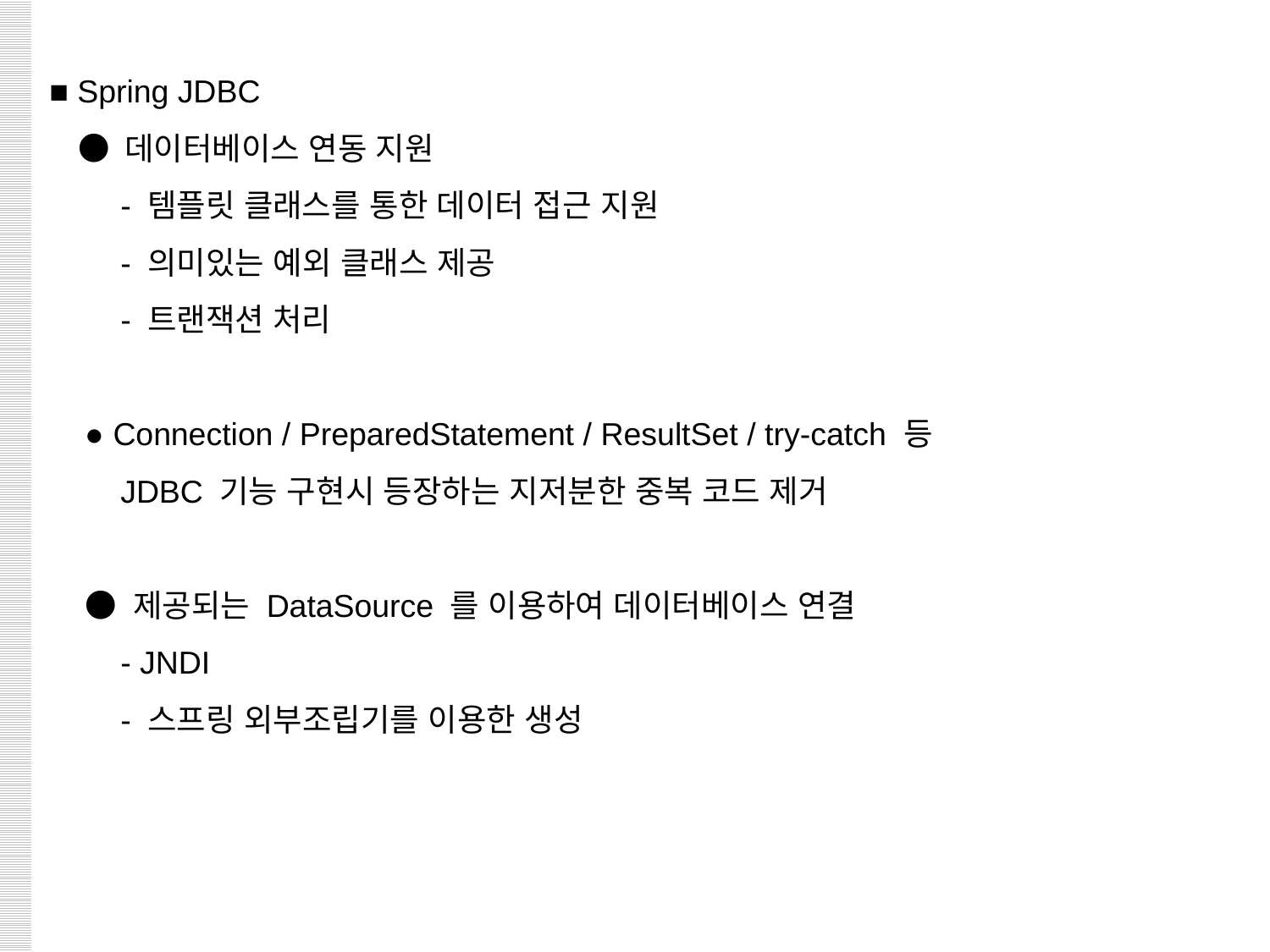

■ Spring JDBC
    ● 데이터베이스 연동 지원
        - 템플릿 클래스를 통한 데이터 접근 지원
        - 의미있는 예외 클래스 제공
        - 트랜잭션 처리

    ● Connection / PreparedStatement / ResultSet / try-catch 등
        JDBC 기능 구현시 등장하는 지저분한 중복 코드 제거

    ● 제공되는 DataSource 를 이용하여 데이터베이스 연결
        - JNDI
        - 스프링 외부조립기를 이용한 생성